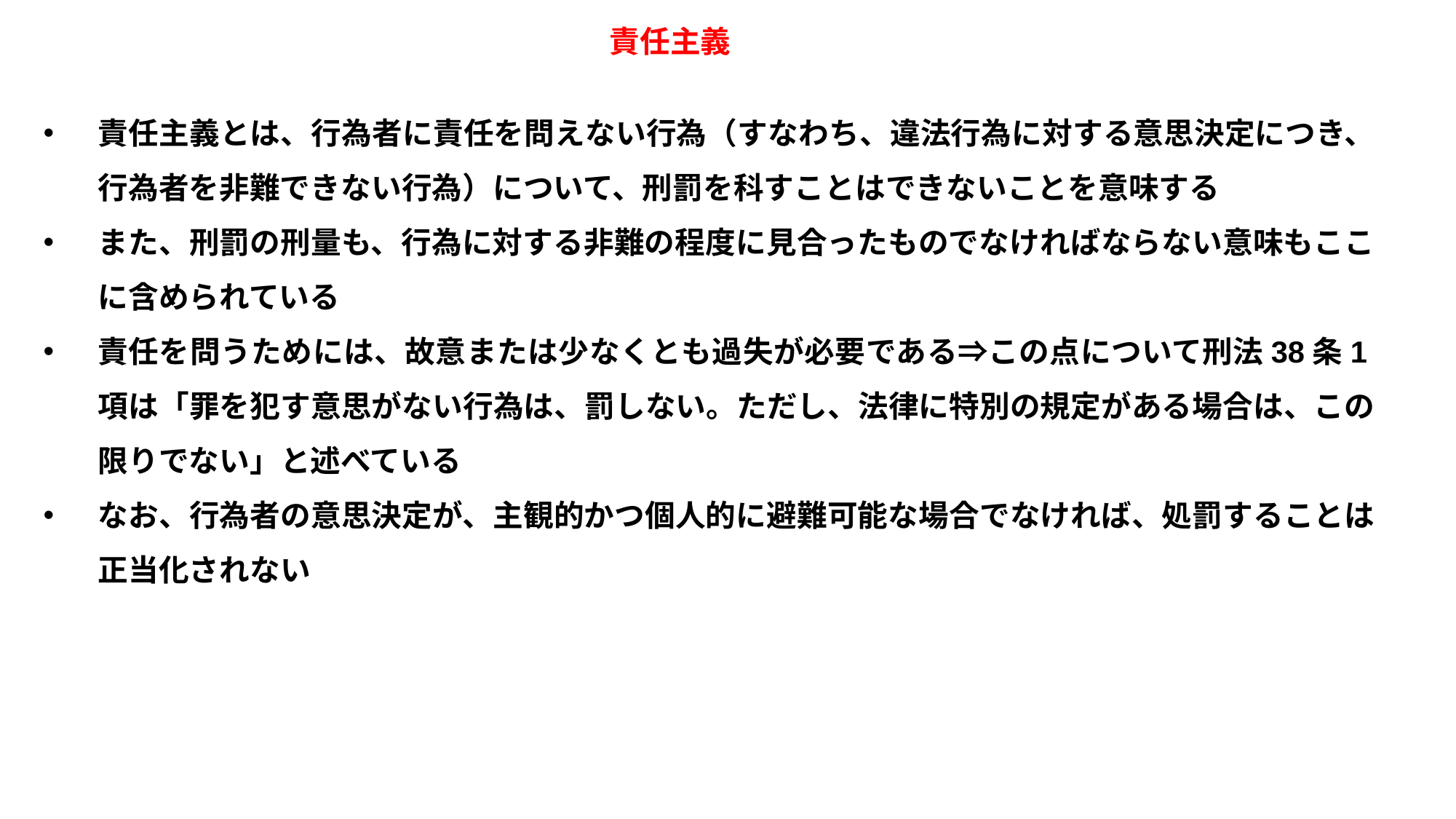

責任主義
責任主義とは、行為者に責任を問えない行為（すなわち、違法行為に対する意思決定につき、行為者を非難できない行為）について、刑罰を科すことはできないことを意味する
また、刑罰の刑量も、行為に対する非難の程度に見合ったものでなければならない意味もここに含められている
責任を問うためには、故意または少なくとも過失が必要である⇒この点について刑法38条1項は「罪を犯す意思がない行為は、罰しない。ただし、法律に特別の規定がある場合は、この限りでない」と述べている
なお、行為者の意思決定が、主観的かつ個人的に避難可能な場合でなければ、処罰することは正当化されない